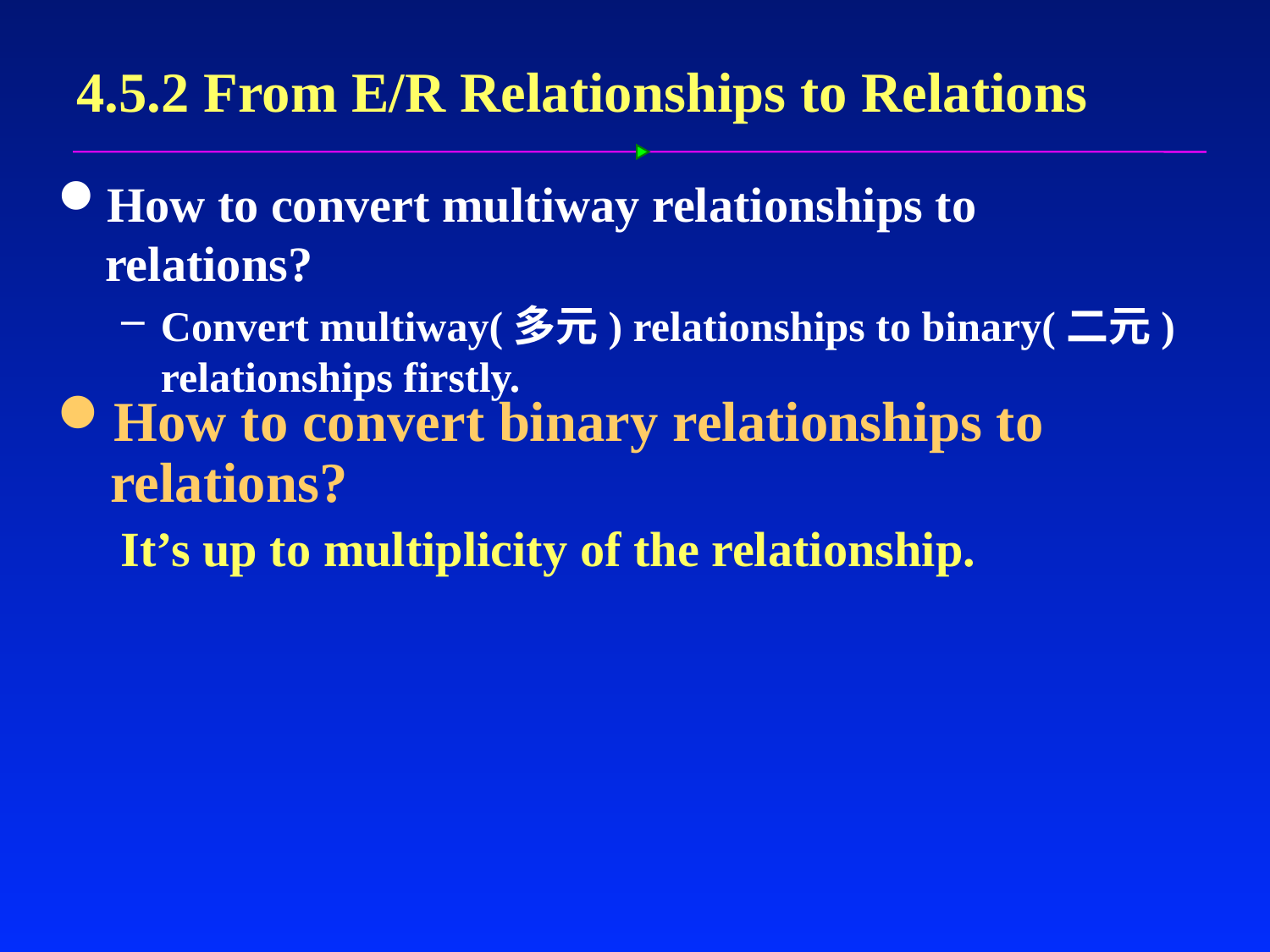

# 4.5.2 From E/R Relationships to Relations

How to convert multiway relationships to relations?
Convert multiway(多元) relationships to binary(二元) relationships firstly.
How to convert binary relationships to relations?
It’s up to multiplicity of the relationship.